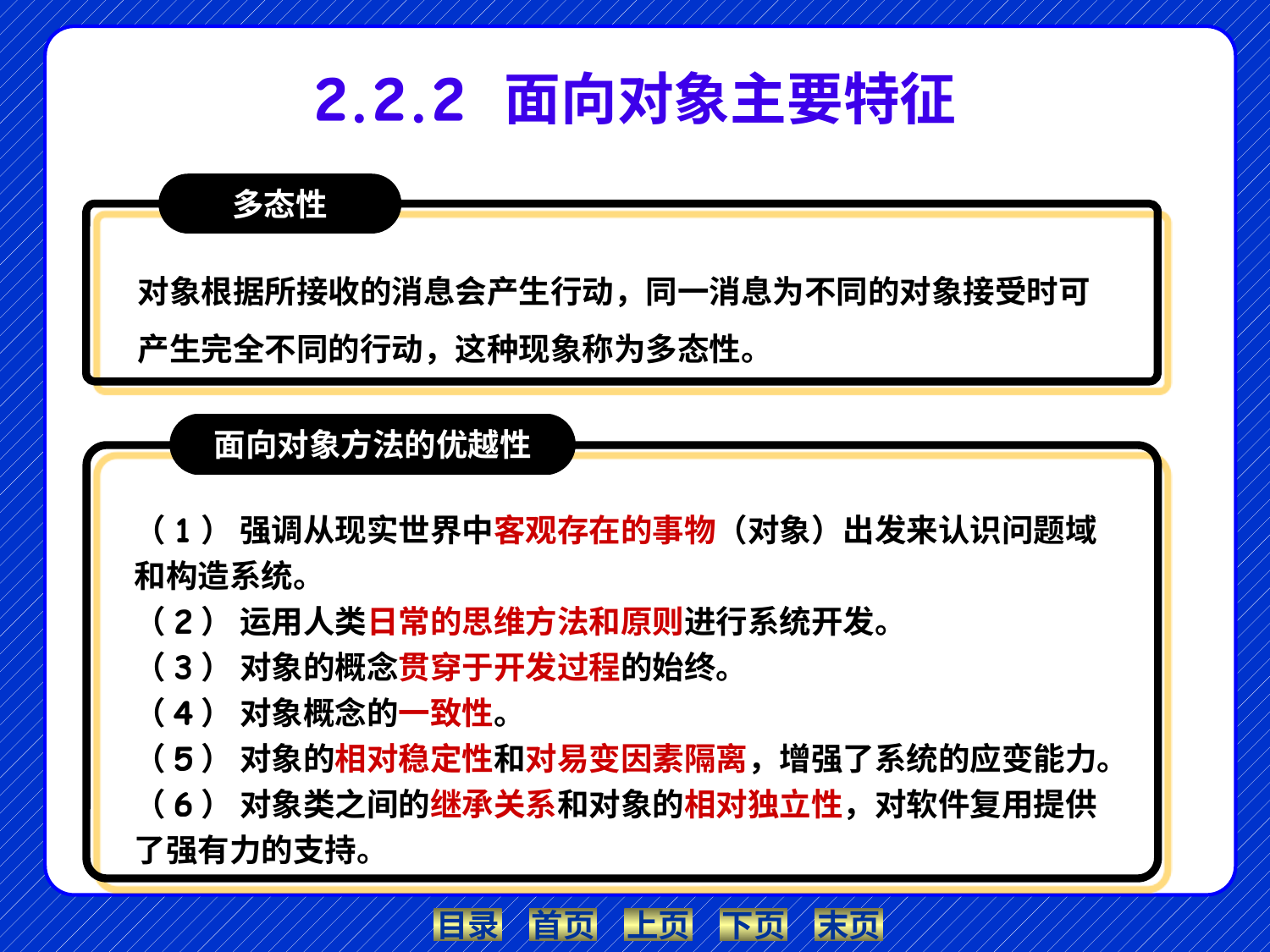

# 2.2.2 面向对象主要特征
多态性

对象根据所接收的消息会产生行动，同一消息为不同的对象接受时可产生完全不同的行动，这种现象称为多态性。
面向对象方法的优越性

（1） 强调从现实世界中客观存在的事物（对象）出发来认识问题域和构造系统。
（2） 运用人类日常的思维方法和原则进行系统开发。
（3） 对象的概念贯穿于开发过程的始终。
（4） 对象概念的一致性。
（5） 对象的相对稳定性和对易变因素隔离，增强了系统的应变能力。
（6） 对象类之间的继承关系和对象的相对独立性，对软件复用提供了强有力的支持。